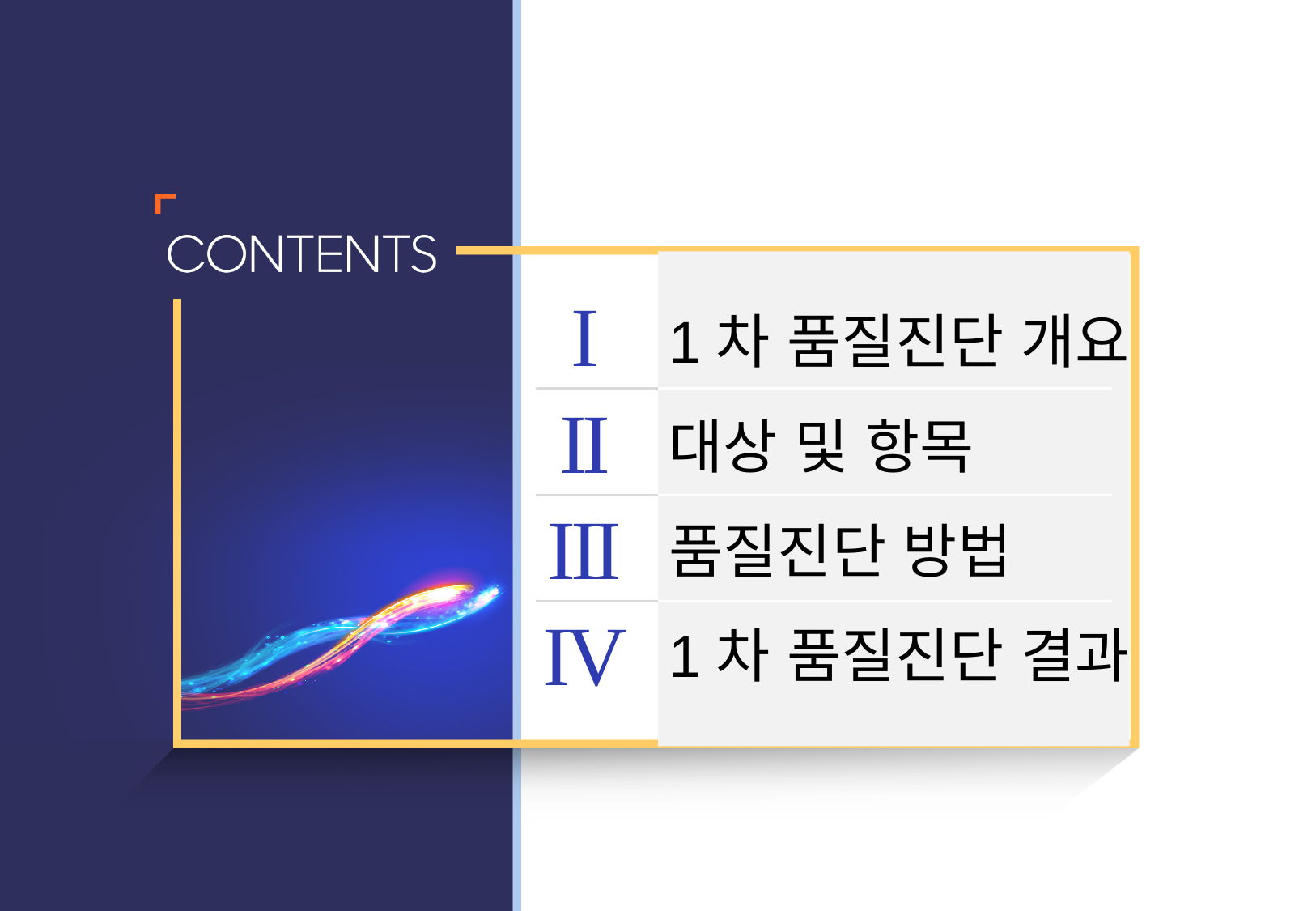

I
1차 품질진단 개요
대상 및 항목
품질진단 방법
1차 품질진단 결과
II
III

IV